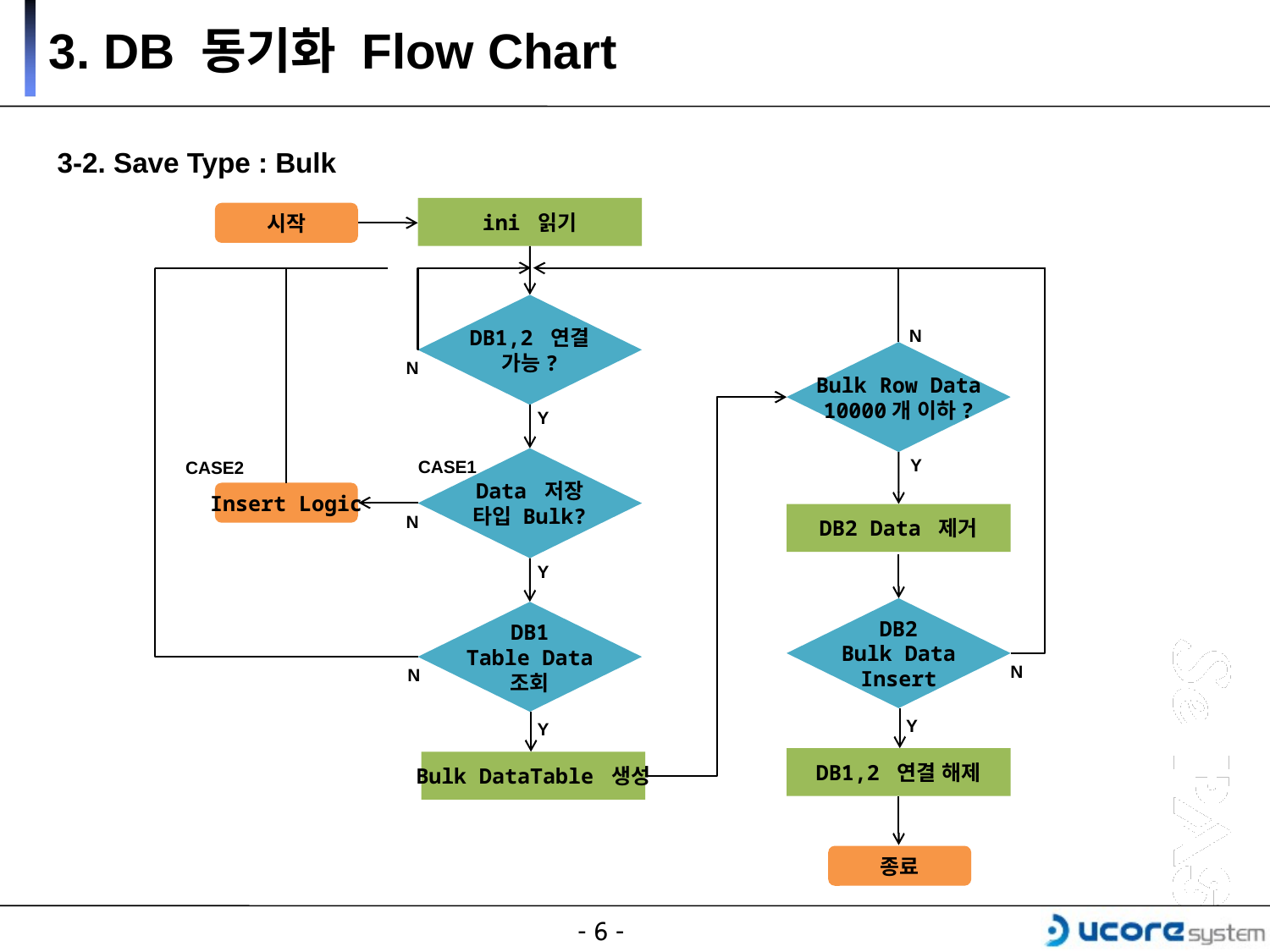

3. DB 동기화 Flow Chart
3-2. Save Type : Bulk
ini 읽기
시작
DB1,2 연결
가능?
N
Bulk Row Data
10000개 이하?
N
Y
Y
Data 저장
타입 Bulk?
CASE1
CASE2
Insert Logic
DB2 Data 제거
N
Y
DB2
Bulk Data
Insert
DB1
Table Data
조회
N
N
Y
Y
DB1,2 연결 해제
Bulk DataTable 생성
종료